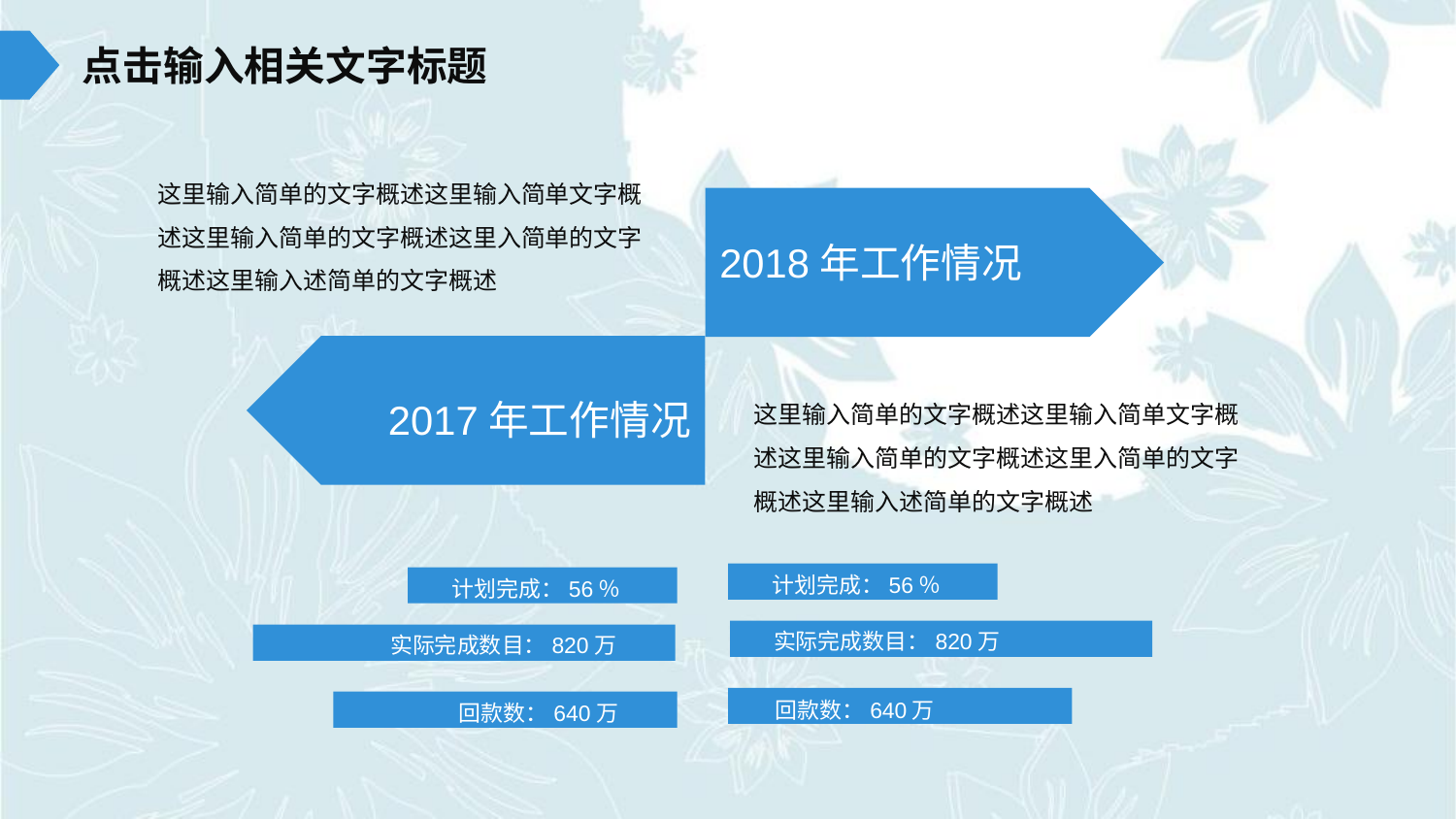

点击输入相关文字标题
这里输入简单的文字概述这里输入简单文字概
述这里输入简单的文字概述这里入简单的文字
概述这里输入述简单的文字概述

2018年工作情况

这里输入简单的文字概述这里输入简单文字概
述这里输入简单的文字概述这里入简单的文字
概述这里输入述简单的文字概述
2017年工作情况

计划完成：56％

计划完成：56％

实际完成数目：820万

实际完成数目：820万

回款数：640万

回款数：640万